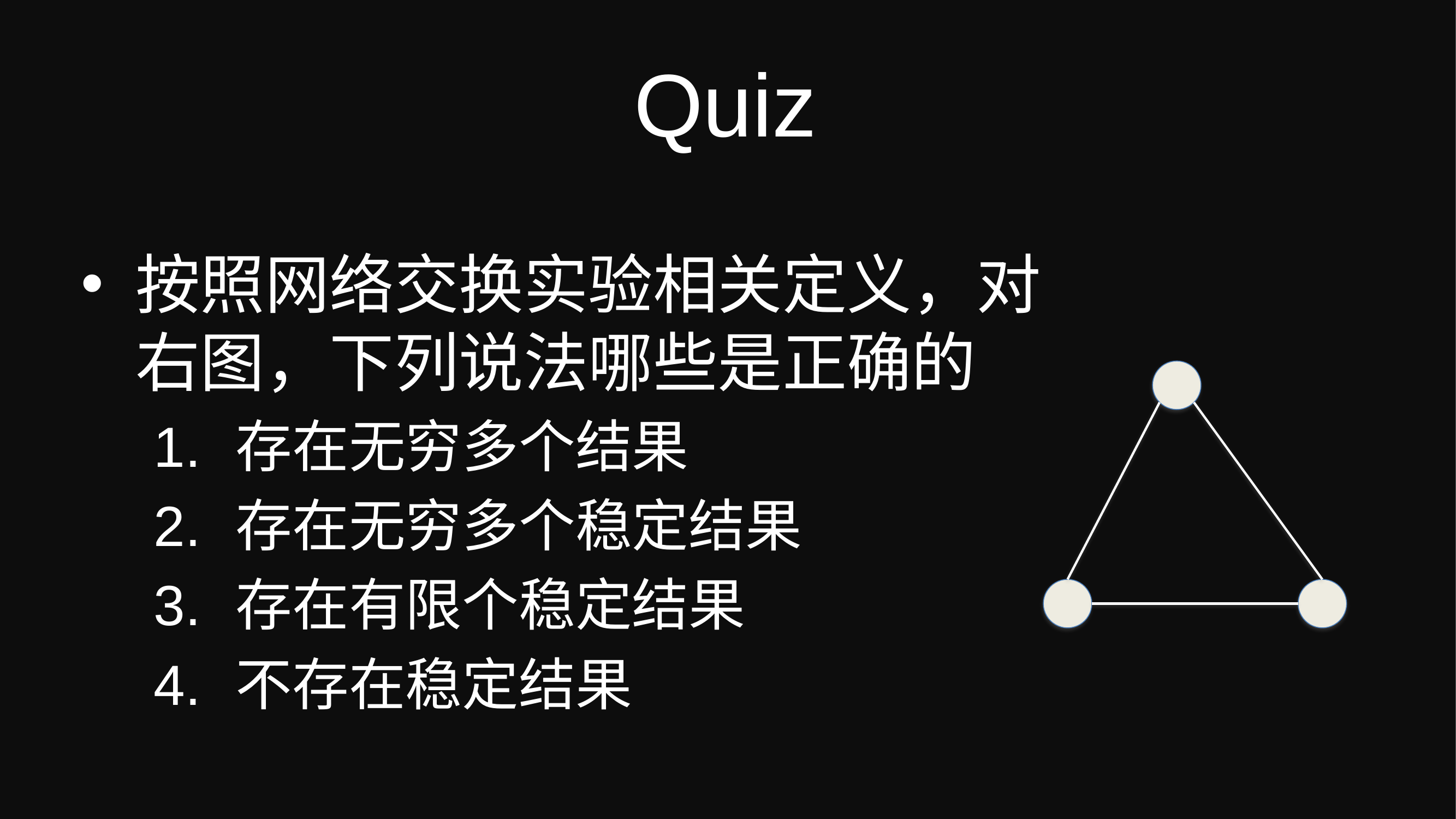

# Quiz
按照网络交换实验相关定义，对右图，下列说法哪些是正确的
存在无穷多个结果
存在无穷多个稳定结果
存在有限个稳定结果
不存在稳定结果